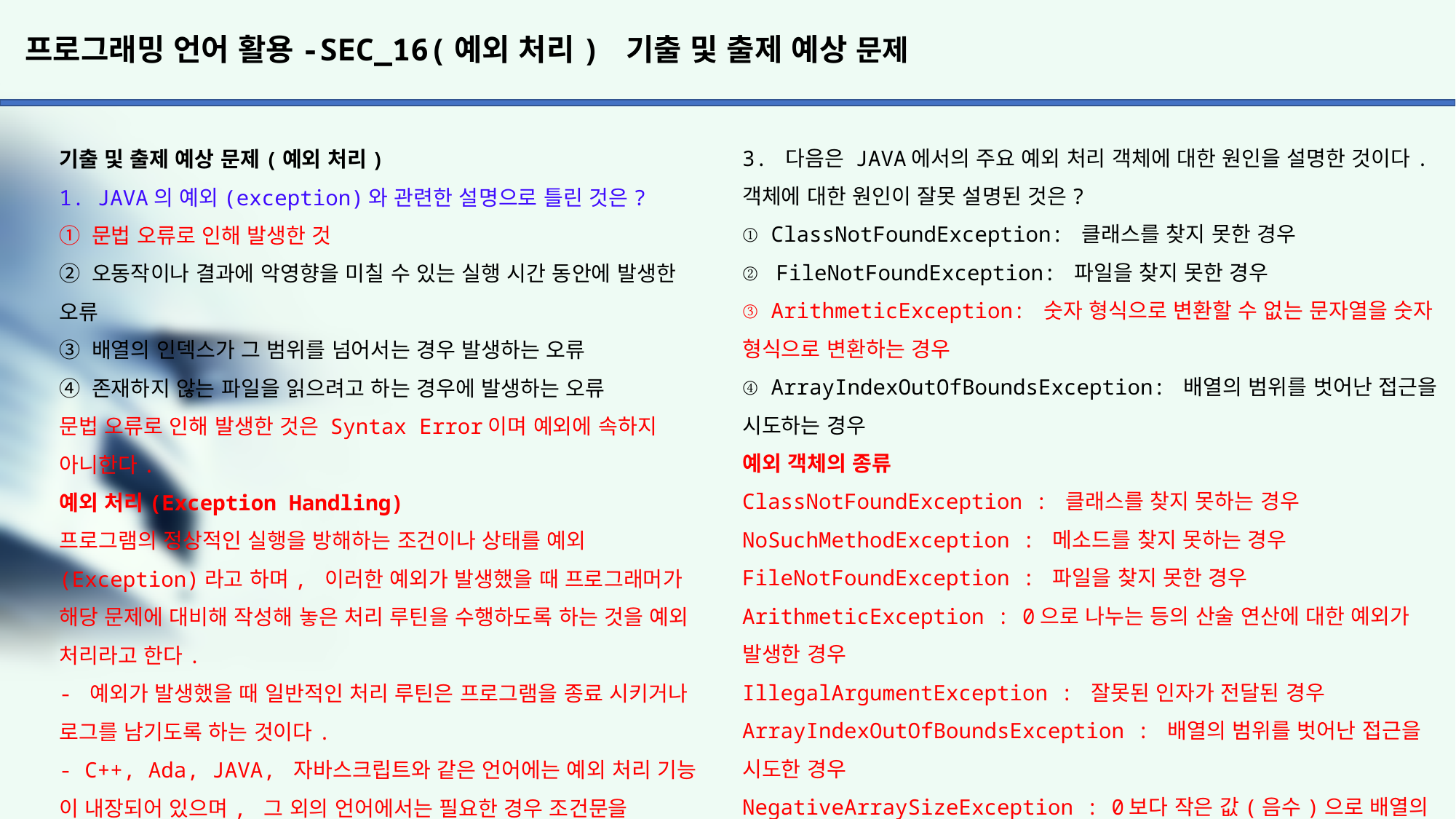

# 프로그래밍 언어 활용-SEC_16(예외 처리) 기출 및 출제 예상 문제
3. 다음은 JAVA에서의 주요 예외 처리 객체에 대한 원인을 설명한 것이다. 객체에 대한 원인이 잘못 설명된 것은?
① ClassNotFoundException: 클래스를 찾지 못한 경우
② FileNotFoundException: 파일을 찾지 못한 경우
③ ArithmeticException: 숫자 형식으로 변환할 수 없는 문자열을 숫자 형식으로 변환하는 경우
④ ArrayIndexOutOfBoundsException: 배열의 범위를 벗어난 접근을 시도하는 경우
예외 객체의 종류
ClassNotFoundException : 클래스를 찾지 못하는 경우
NoSuchMethodException : 메소드를 찾지 못하는 경우
FileNotFoundException : 파일을 찾지 못한 경우
ArithmeticException : 0으로 나누는 등의 산술 연산에 대한 예외가
발생한 경우
IllegalArgumentException : 잘못된 인자가 전달된 경우
ArrayIndexOutOfBoundsException : 배열의 범위를 벗어난 접근을 시도한 경우
NegativeArraySizeException : 0보다 작은 값(음수)으로 배열의 크기를
지정한 경우
NullPointerException : 존재하지 않는 객체(인스턴스)를 참조한 경우
4. 다음 중, JAVA 예외의 종류 중 실행 예외가 아닌 것은?
① InterruptedException
② FileNotFoundException
③ ArithmeticException
④ ArrayIndexOutOfBoundsException
InterruptedException은 일반 예외에 속한다.
예외의 종류
- 일반 예외(컴파일 예외, checked exception) : 예외 처리 코드가 없다면, 컴파일 예외가 발생함(try ~ catch블록을 사용하거나 호출하는
곳에 메소드의 선언부 중 매개변수 ()뒤에 throws Exception을 붙여줘야 한다.)
- 실행 예외(Run-time Exception, unchecked exception) : 예외 처리
코드를 생략하더라도 컴파일이 되는 예외를 말한다.
실행 예외는 예외가 발생할 부분을 프로그래머의 경험 또는 노하우에
따라 예외 처리 코드를 작성해야 한다.
기출 및 출제 예상 문제(예외 처리)
1. JAVA의 예외(exception)와 관련한 설명으로 틀린 것은?
① 문법 오류로 인해 발생한 것
② 오동작이나 결과에 악영향을 미칠 수 있는 실행 시간 동안에 발생한 오류
③ 배열의 인덱스가 그 범위를 넘어서는 경우 발생하는 오류
④ 존재하지 않는 파일을 읽으려고 하는 경우에 발생하는 오류
문법 오류로 인해 발생한 것은 Syntax Error이며 예외에 속하지 아니한다.
예외 처리(Exception Handling)
프로그램의 정상적인 실행을 방해하는 조건이나 상태를 예외 (Exception)라고 하며, 이러한 예외가 발생했을 때 프로그래머가
해당 문제에 대비해 작성해 놓은 처리 루틴을 수행하도록 하는 것을 예외 처리라고 한다.
- 예외가 발생했을 때 일반적인 처리 루틴은 프로그램을 종료 시키거나 로그를 남기도록 하는 것이다.
- C++, Ada, JAVA, 자바스크립트와 같은 언어에는 예외 처리 기능
이 내장되어 있으며, 그 외의 언어에서는 필요한 경우 조건문을
이용하여 예외 처리 루틴을 작성한다.
- 예외의 원인에는 컴퓨터 하드웨어 문제(에러), 운영체제의 설정
실수, 라이브러리 손상, 사용자의 입력 실수, 프로그래머의 잘못
된 코드, 받아들일 수 없는 연산, 할당하지 못하는 기억장치 접근(에러) 등 다양하다.
2. 다음 중 예외 처리에 대한 설명으로 잘못된 것은?
① 프로그램의 정상적인 실행을 방해하는 조건이나 상태를 예외 (Exception)라고 한다.
② 예외가 발생했을 때 프로그래머가 해당 문제에 대비해 작성해 놓은 처리 루틴을 수행하도록 하는 것을 예외 처리(Exception Handling)라고 한다.
③ 예외가 발생했을 때 일반적인 처리 루틴은 프로그램을 종료 시키거나 로그를 남기도록 하는 것이다.
④ 예외 처리 기능은 프로그래밍 언어 자체에서는 지원하지 않으므로 프로그래머가 조건문을 이용해 예외 처리를 작성한다.
C++, Ada, JAVA, 자바스크립트와 같은 언어에는 예외 처리 기능
이 내장되어 있으며, 그 외의 언어에서는 필요한 경우 조건문을
이용하여 예외 처리 루틴을 작성한다.